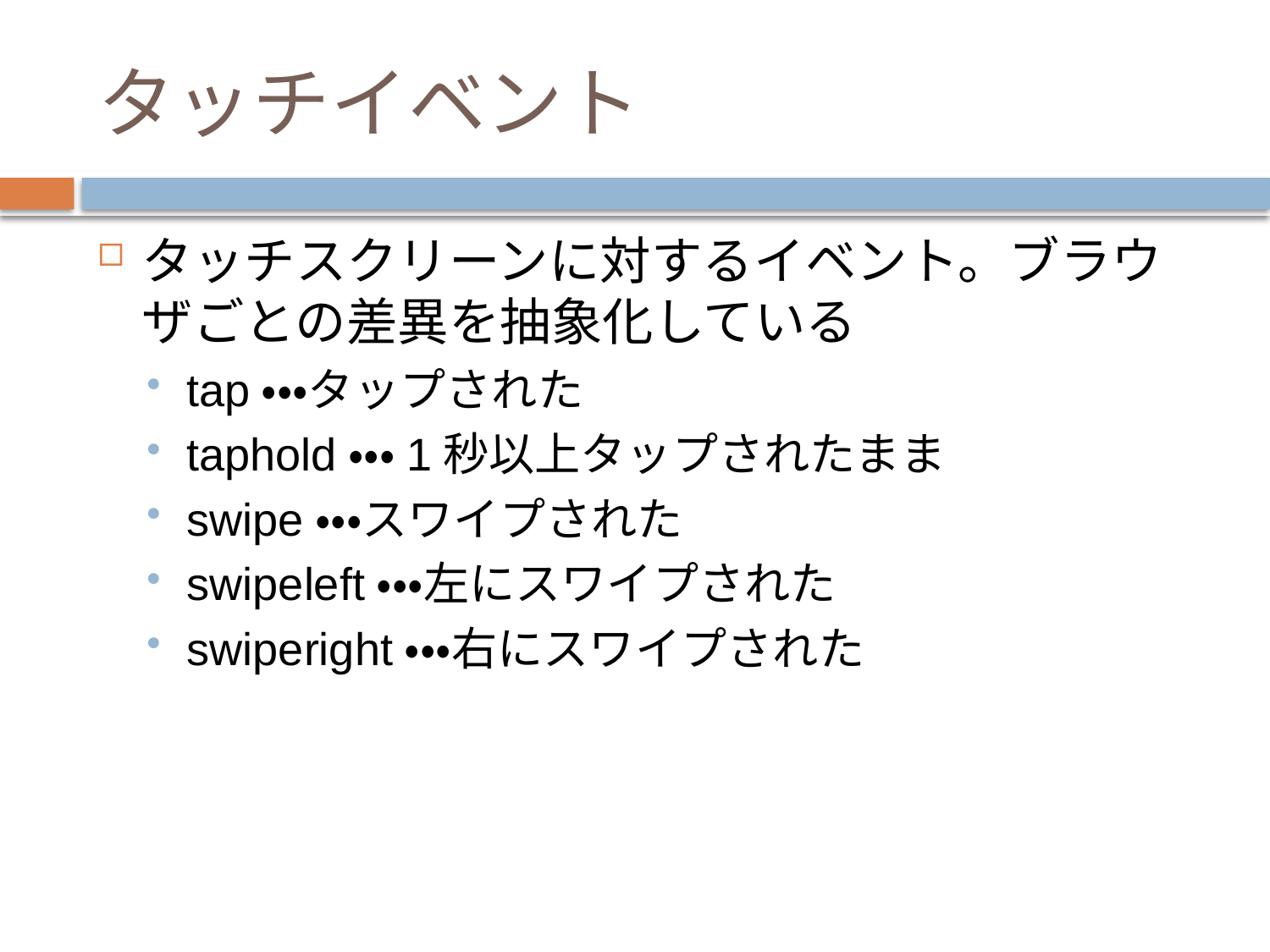

# タッチイベント
タッチスクリーンに対するイベント。ブラウザごとの差異を抽象化している
tap・・・タップされた
taphold・・・1秒以上タップされたまま
swipe・・・スワイプされた
swipeleft・・・左にスワイプされた
swiperight・・・右にスワイプされた